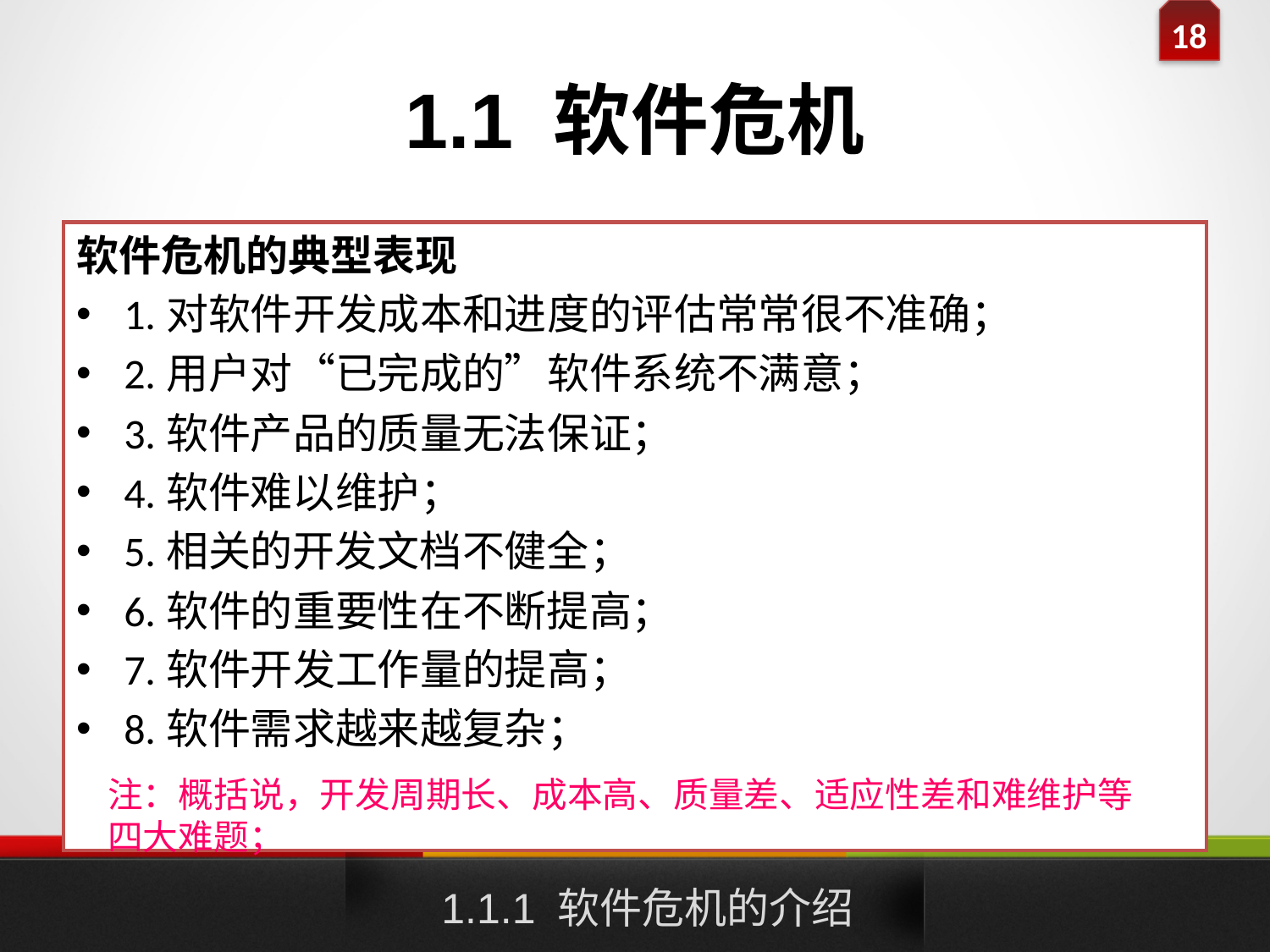

# 1.1 软件危机
软件危机的典型表现
1.对软件开发成本和进度的评估常常很不准确；
2.用户对“已完成的”软件系统不满意；
3.软件产品的质量无法保证；
4.软件难以维护；
5.相关的开发文档不健全；
6.软件的重要性在不断提高；
7.软件开发工作量的提高；
8.软件需求越来越复杂；
注：概括说，开发周期长、成本高、质量差、适应性差和难维护等四大难题；
1.1.1 软件危机的介绍